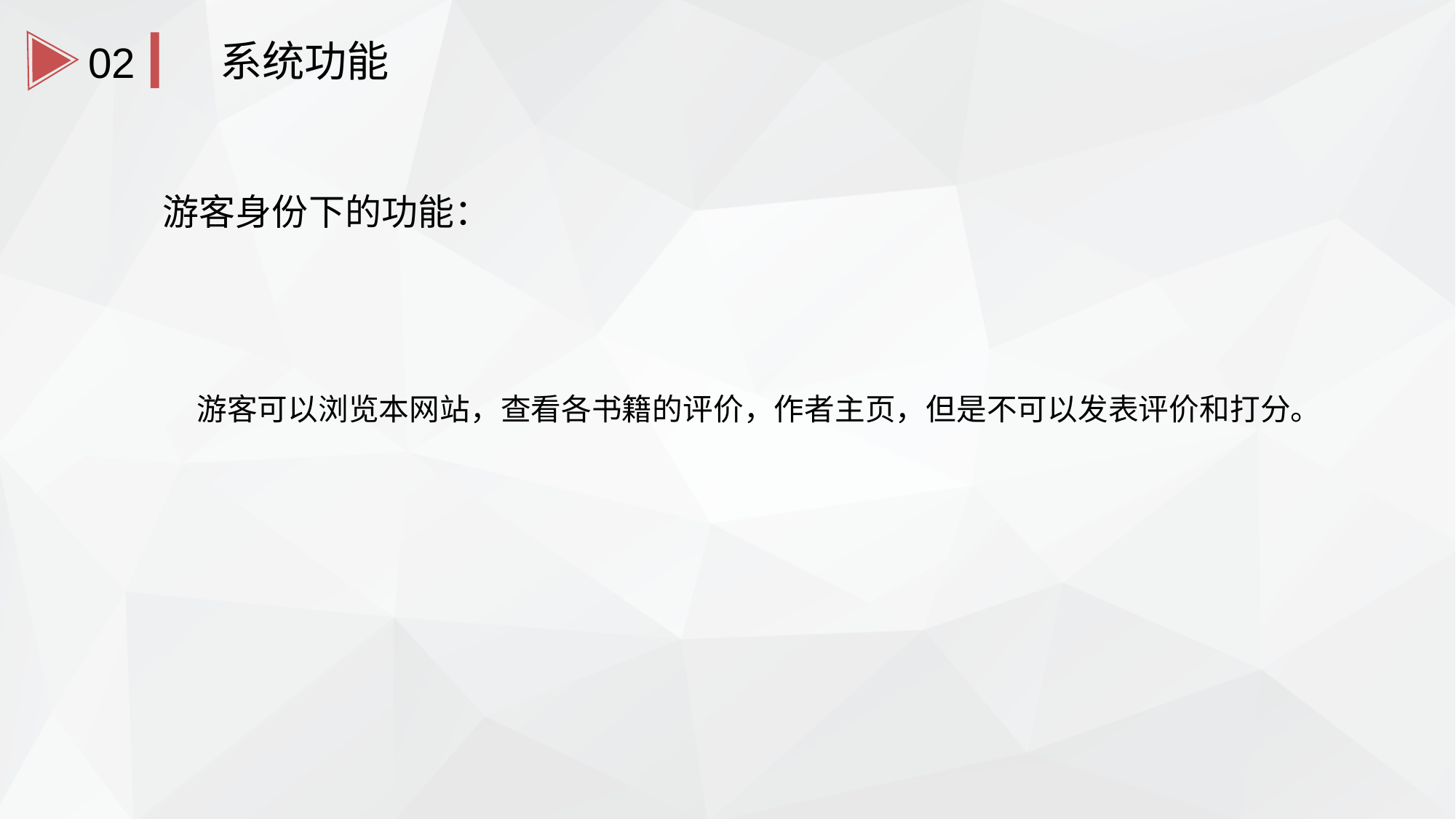

系统功能
02

游客身份下的功能：
游客可以浏览本网站，查看各书籍的评价，作者主页，但是不可以发表评价和打分。